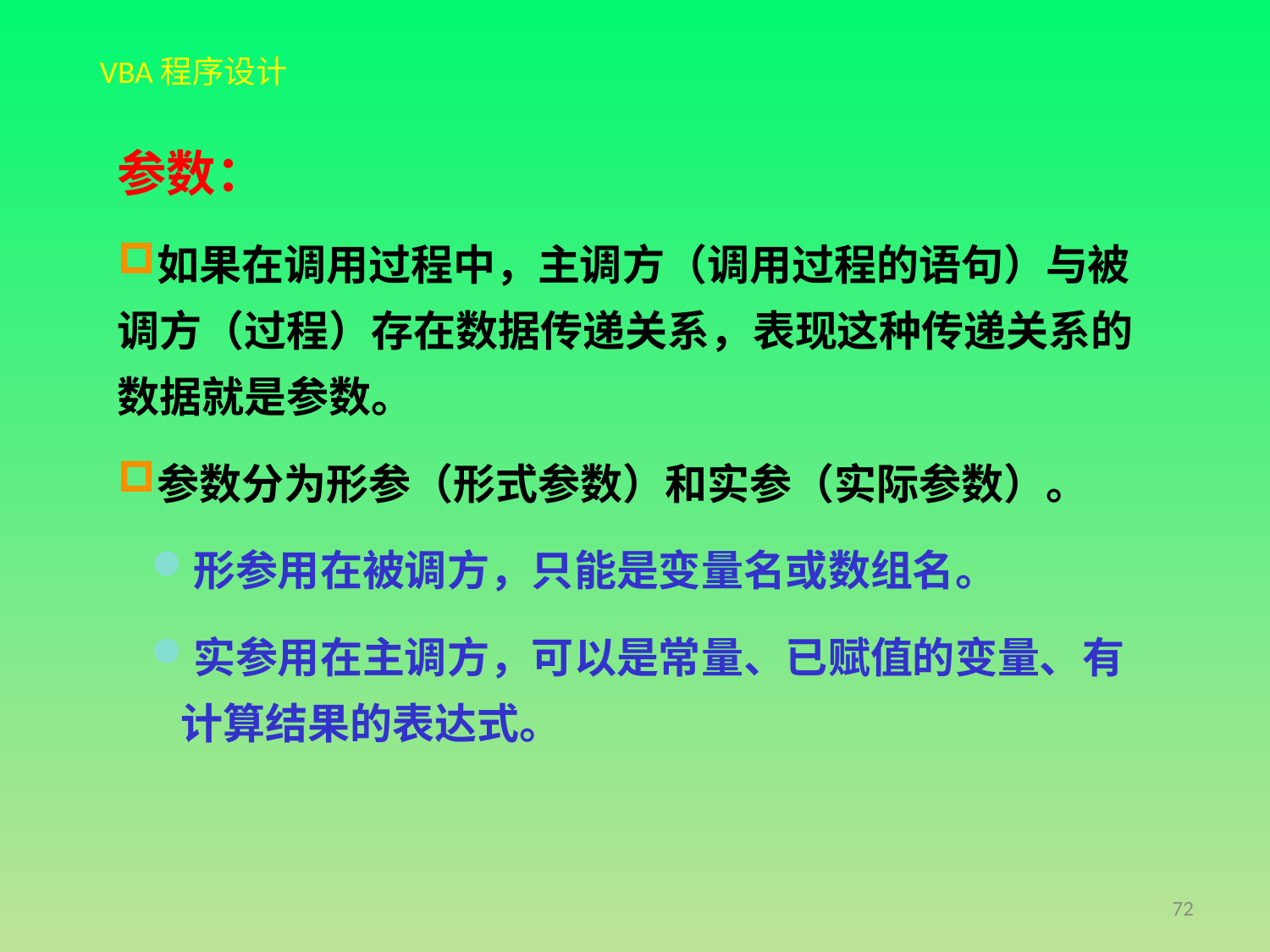

参数：
如果在调用过程中，主调方（调用过程的语句）与被调方（过程）存在数据传递关系，表现这种传递关系的数据就是参数。
参数分为形参（形式参数）和实参（实际参数）。
形参用在被调方，只能是变量名或数组名。
实参用在主调方，可以是常量、已赋值的变量、有计算结果的表达式。
72